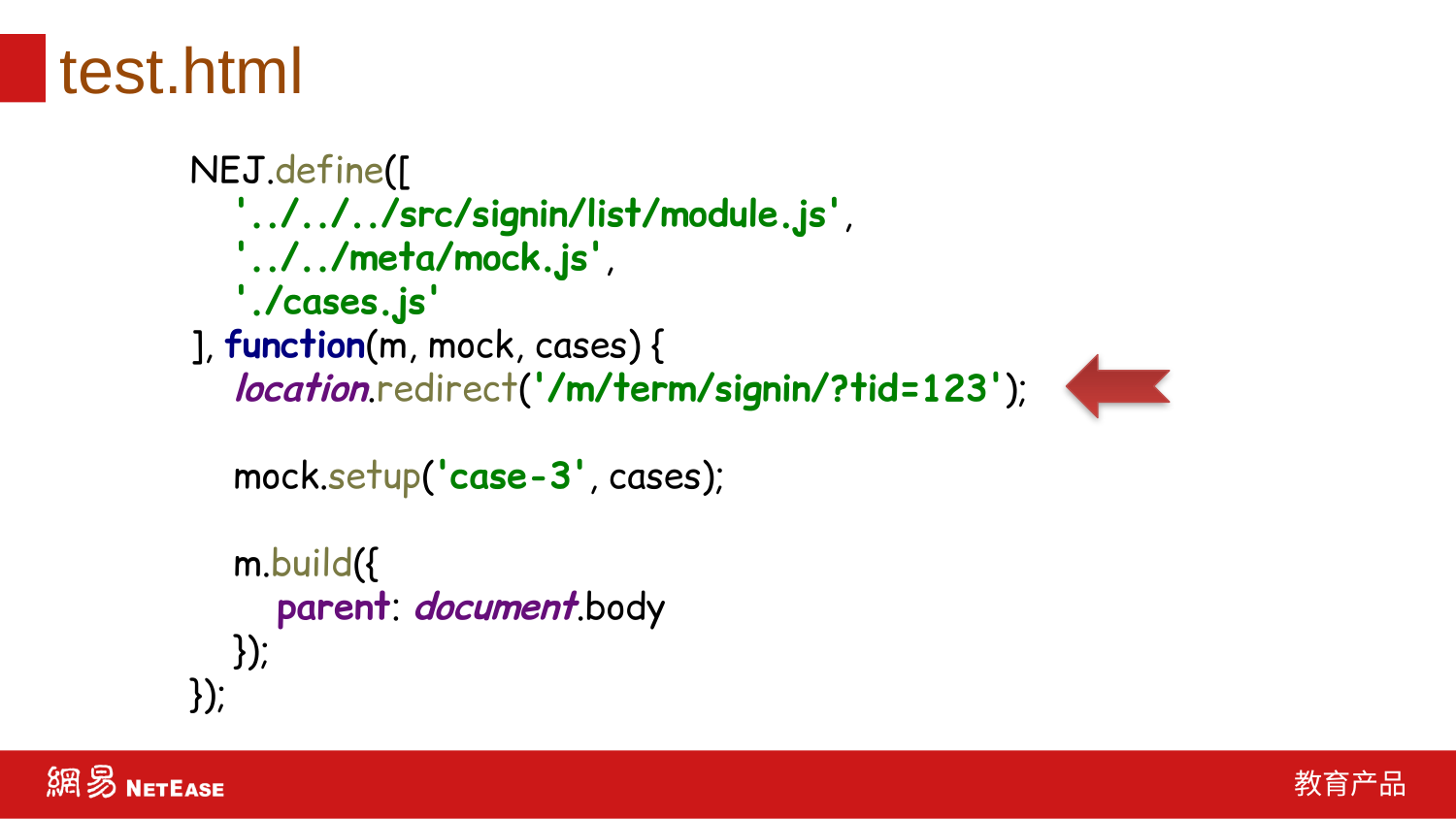

# test.html
NEJ.define([
    '../../../src/signin/list/module.js',
    '../../meta/mock.js',
    './cases.js'
], function(m, mock, cases) {
    location.redirect('/m/term/signin/?tid=123');
    mock.setup('case-3', cases);
    m.build({
        parent: document.body
    });
});

教育产品